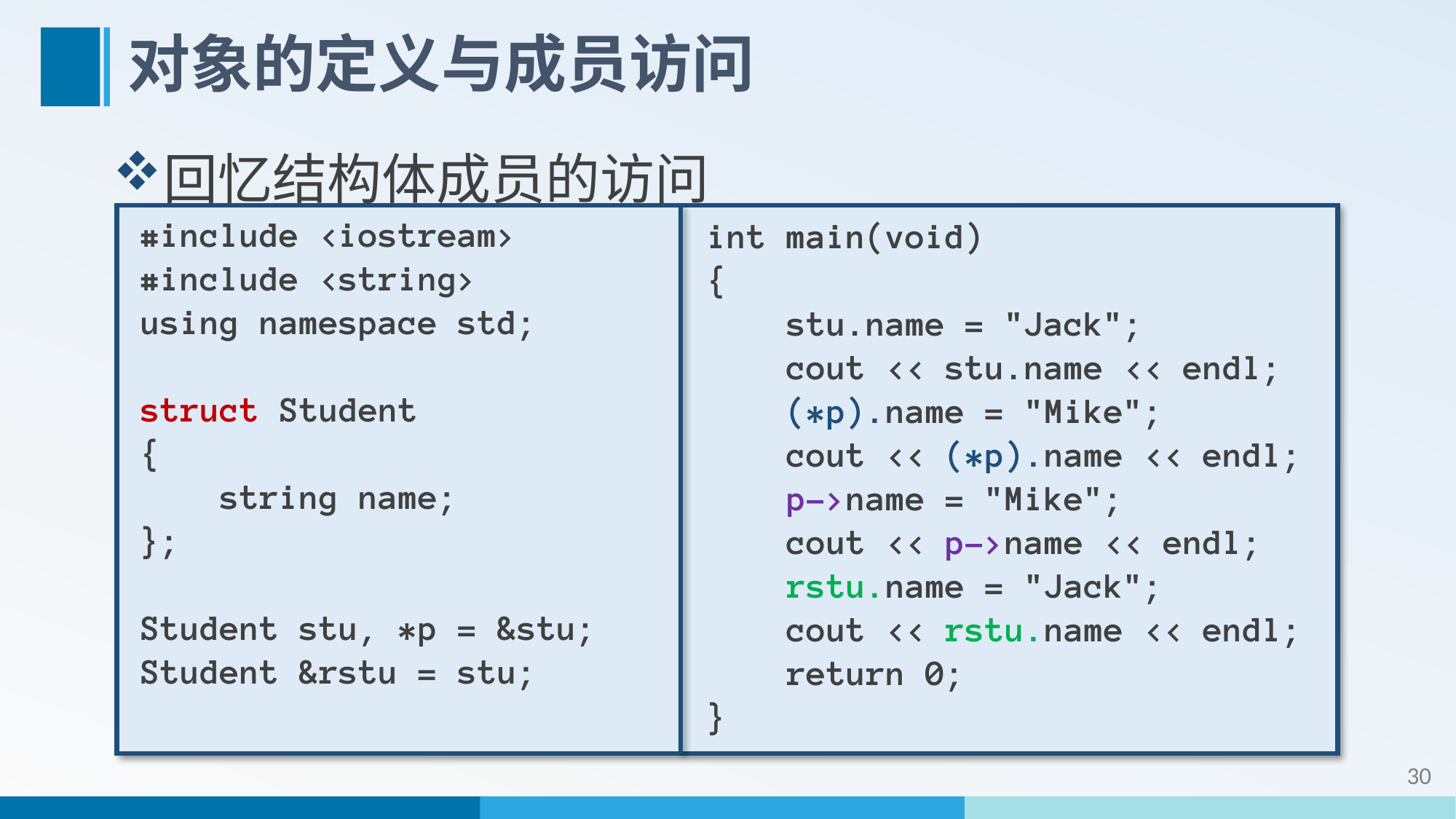

# 对象的定义与成员访问
回忆结构体成员的访问

#include <iostream>
#include <string>
using namespace std;

struct Student
{
    string name;
};

Student stu, *p = &stu;
Student &rstu = stu;
int main(void)
{
    stu.name = "Jack";
    cout << stu.name << endl;
    (*p).name = "Mike";
    cout << (*p).name << endl;
    p->name = "Mike";
    cout << p->name << endl;
    rstu.name = "Jack";
    cout << rstu.name << endl;
    return 0;
}